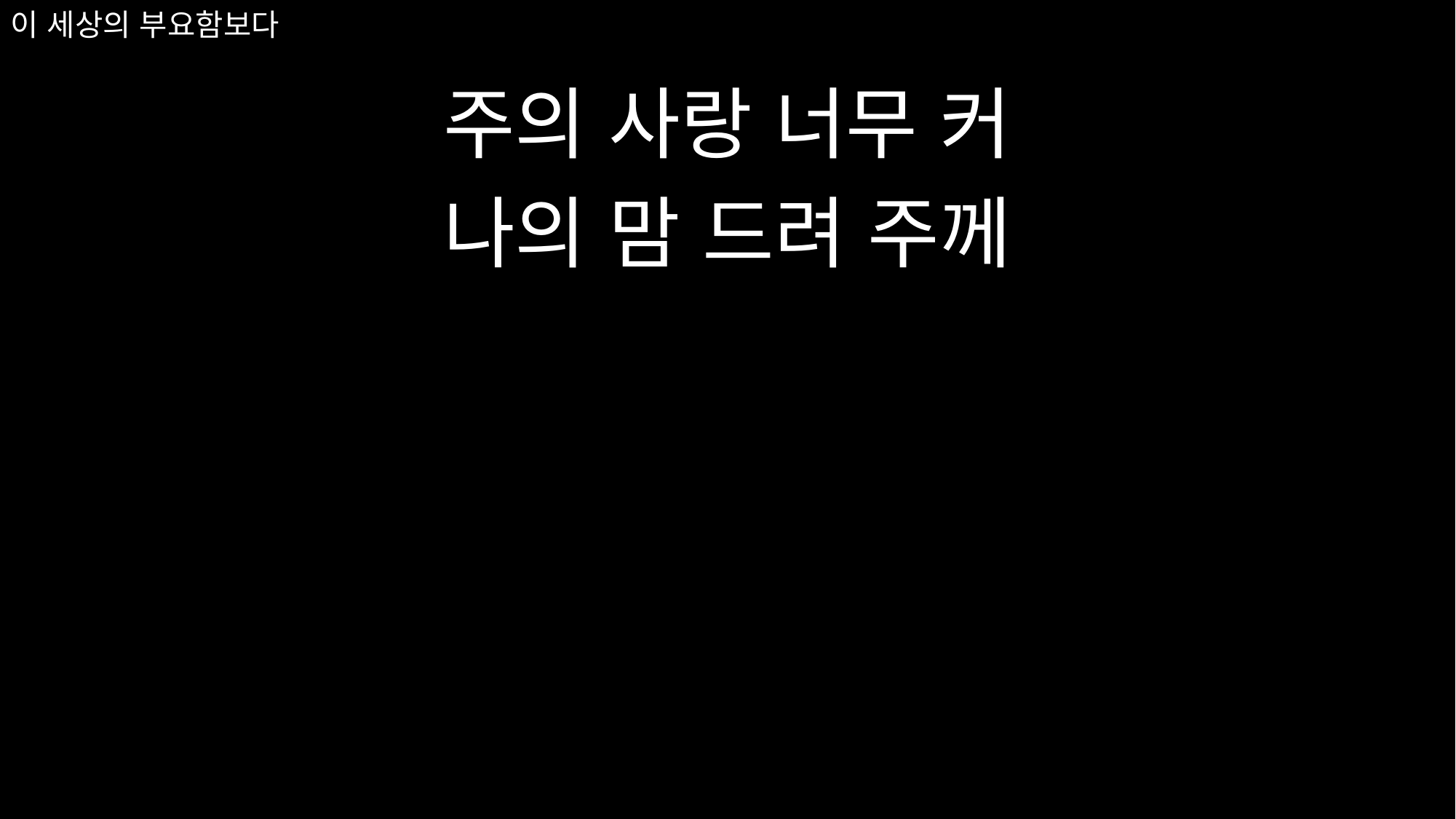

# 이 세상의 부요함보다
주의 사랑 너무 커
나의 맘 드려 주께